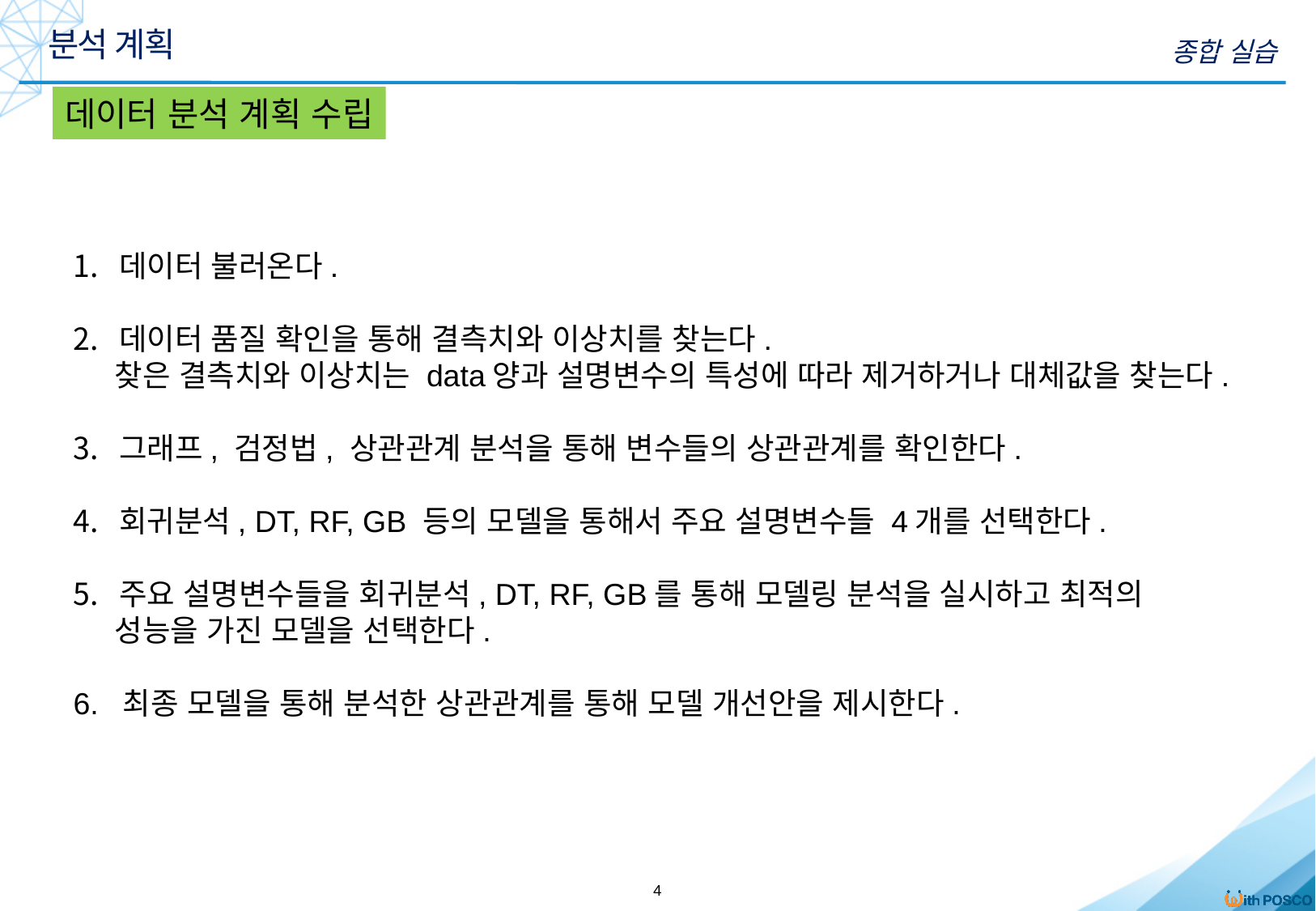

분석 계획
종합 실습
데이터 분석 계획 수립
데이터 불러온다.

데이터 품질 확인을 통해 결측치와 이상치를 찾는다.
    찾은 결측치와 이상치는 data양과 설명변수의 특성에 따라 제거하거나 대체값을 찾는다.

그래프, 검정법, 상관관계 분석을 통해 변수들의 상관관계를 확인한다.

회귀분석, DT, RF, GB 등의 모델을 통해서 주요 설명변수들 4개를 선택한다.

주요 설명변수들을 회귀분석, DT, RF, GB를 통해 모델링 분석을 실시하고 최적의
    성능을 가진 모델을 선택한다.

6.  최종 모델을 통해 분석한 상관관계를 통해 모델 개선안을 제시한다.